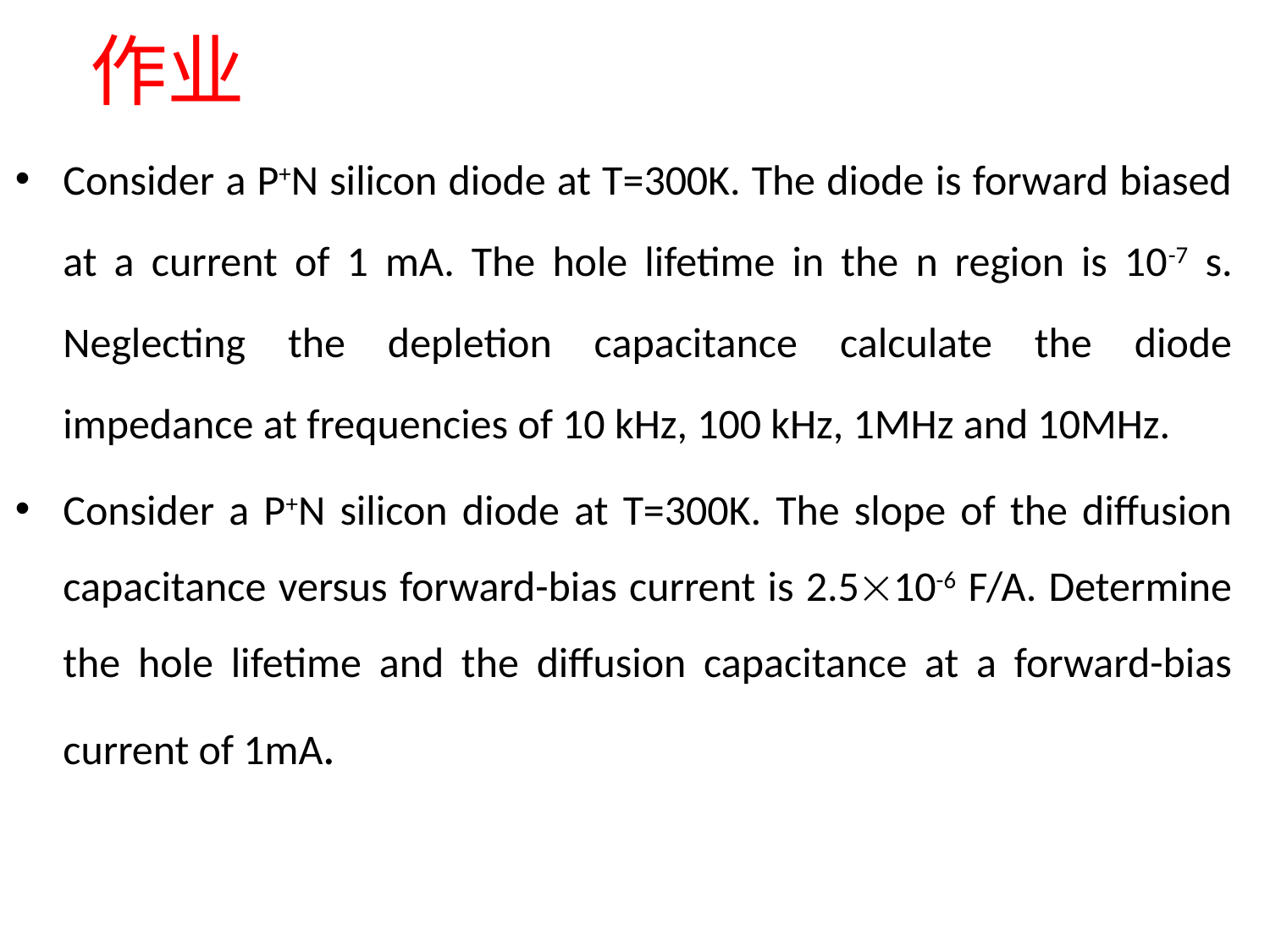

# 作业
Consider a P+N silicon diode at T=300K. The diode is forward biased at a current of 1 mA. The hole lifetime in the n region is 10-7 s. Neglecting the depletion capacitance calculate the diode impedance at frequencies of 10 kHz, 100 kHz, 1MHz and 10MHz.
Consider a P+N silicon diode at T=300K. The slope of the diffusion capacitance versus forward-bias current is 2.5×10-6 F/A. Determine the hole lifetime and the diffusion capacitance at a forward-bias current of 1mA.
17